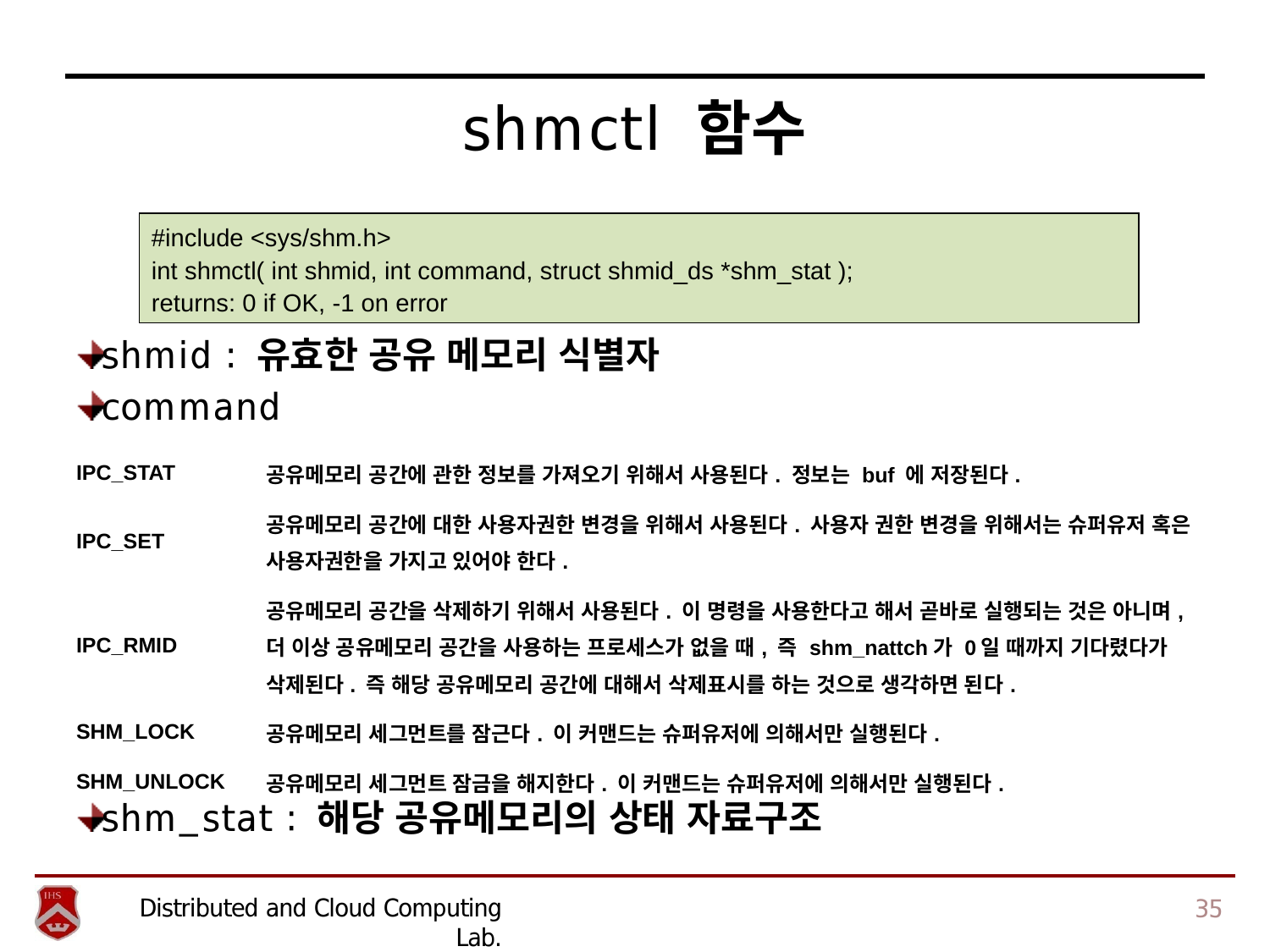

# shmctl 함수
#include <sys/shm.h>
int shmctl( int shmid, int command, struct shmid_ds *shm_stat );
returns: 0 if OK, -1 on error

shmid : 유효한 공유 메모리 식별자
command

shm_stat : 해당 공유메모리의 상태 자료구조
| IPC\_STAT | 공유메모리 공간에 관한 정보를 가져오기 위해서 사용된다. 정보는 buf 에 저장된다. |
| --- | --- |
| IPC\_SET | 공유메모리 공간에 대한 사용자권한 변경을 위해서 사용된다. 사용자 권한 변경을 위해서는 슈퍼유저 혹은 사용자권한을 가지고 있어야 한다. |
| IPC\_RMID | 공유메모리 공간을 삭제하기 위해서 사용된다. 이 명령을 사용한다고 해서 곧바로 실행되는 것은 아니며, 더 이상 공유메모리 공간을 사용하는 프로세스가 없을 때, 즉 shm\_nattch가 0일 때까지 기다렸다가 삭제된다. 즉 해당 공유메모리 공간에 대해서 삭제표시를 하는 것으로 생각하면 된다. |
| SHM\_LOCK | 공유메모리 세그먼트를 잠근다. 이 커맨드는 슈퍼유저에 의해서만 실행된다. |
| SHM\_UNLOCK | 공유메모리 세그먼트 잠금을 해지한다. 이 커맨드는 슈퍼유저에 의해서만 실행된다. |
35